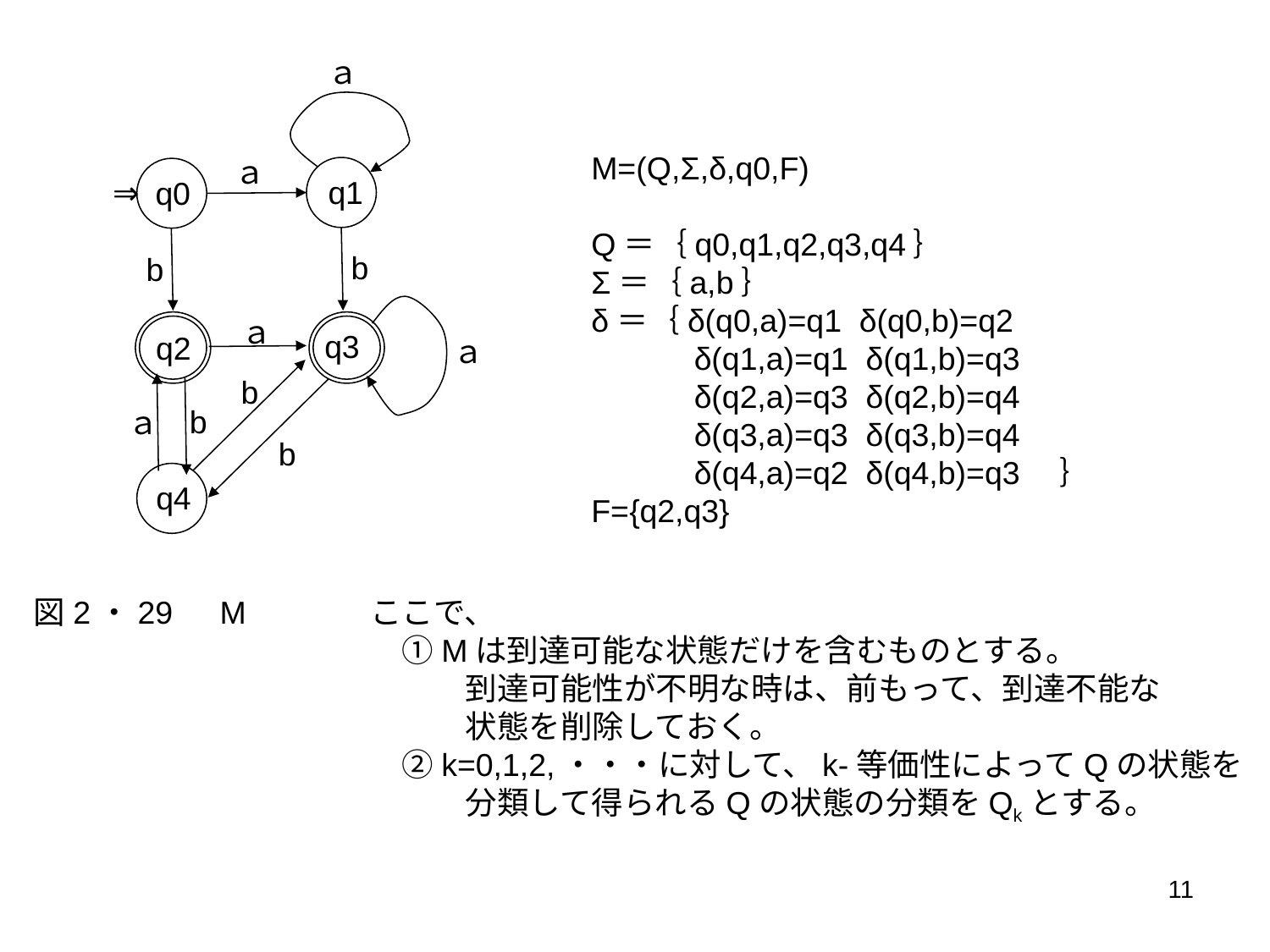

ａ

M=(Q,Σ,δ,q0,F)

Q＝｛q0,q1,q2,q3,q4｝
Σ＝｛a,b｝
δ＝｛δ(q0,a)=q1  δ(q0,b)=q2
　　　δ(q1,a)=q1  δ(q1,b)=q3
　　　δ(q2,a)=q3  δ(q2,b)=q4
　　　δ(q3,a)=q3  δ(q3,b)=q4
　　　δ(q4,a)=q2  δ(q4,b)=q3　｝
F={q2,q3}
ａ

⇒
q1
q0
b
b
ａ

q3
q2
ａ
b
b
ａ
b

q4
図2・29　M
ここで、
　①Mは到達可能な状態だけを含むものとする。
　　　到達可能性が不明な時は、前もって、到達不能な
　　　状態を削除しておく。
　②k=0,1,2,・・・に対して、k-等価性によってQの状態を
　　　分類して得られるQの状態の分類をQkとする。

11